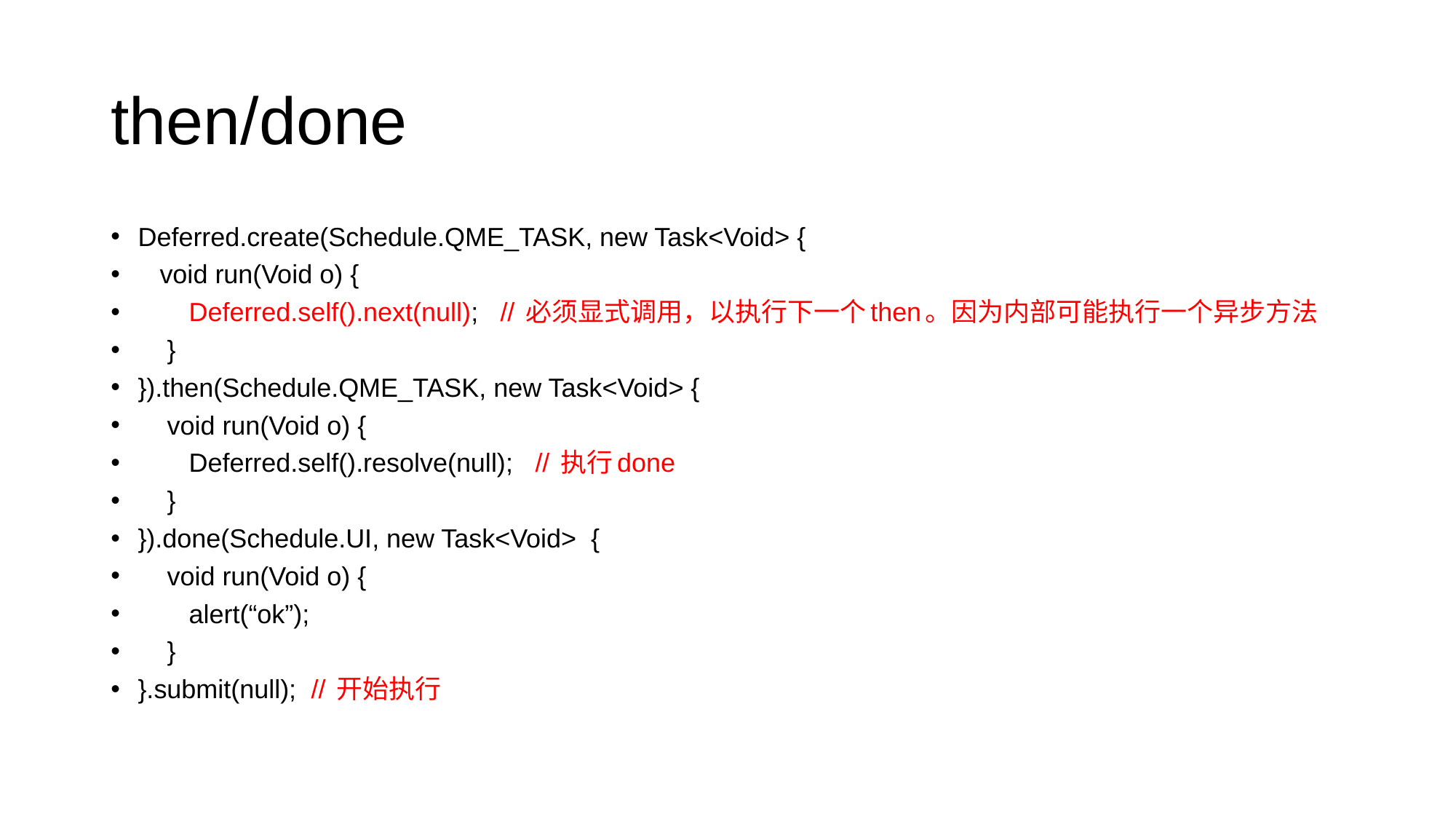

# then/done
Deferred.create(Schedule.QME_TASK, new Task<Void> {
   void run(Void o) {
       Deferred.self().next(null);   // 必须显式调用，以执行下一个then。因为内部可能执行一个异步方法
    }
}).then(Schedule.QME_TASK, new Task<Void> {
    void run(Void o) {
       Deferred.self().resolve(null);   // 执行done
    }
}).done(Schedule.UI, new Task<Void>  {
    void run(Void o) {
       alert(“ok”);
    }
}.submit(null);  // 开始执行